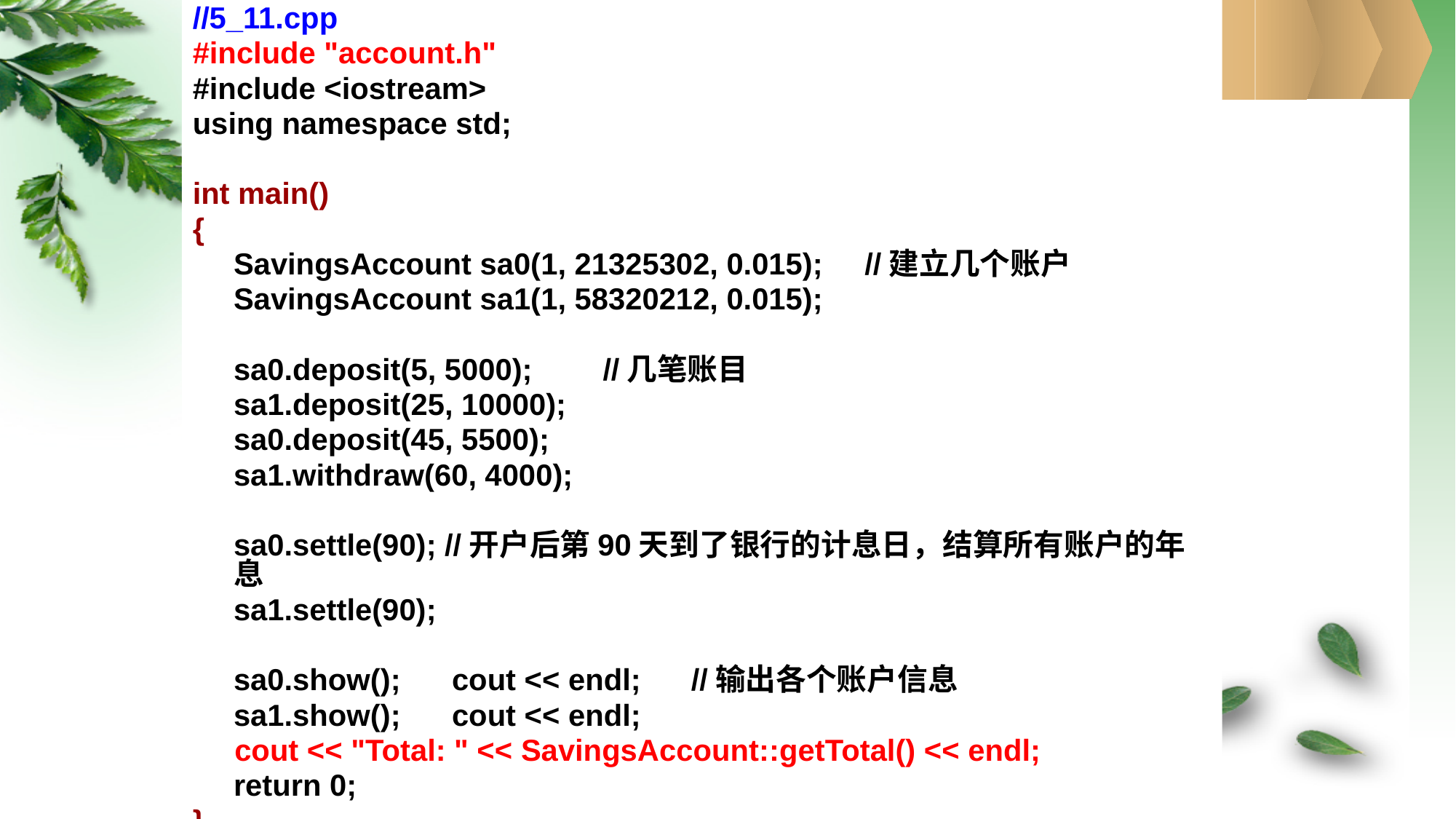

//5_11.cpp
#include "account.h"
#include <iostream>
using namespace std;

int main()
{
	SavingsAccount sa0(1, 21325302, 0.015);     //建立几个账户
	SavingsAccount sa1(1, 58320212, 0.015);

	sa0.deposit(5, 5000); 	     //几笔账目
	sa1.deposit(25, 10000);
	sa0.deposit(45, 5500);
	sa1.withdraw(60, 4000);

	sa0.settle(90); //开户后第90天到了银行的计息日，结算所有账户的年息
	sa1.settle(90);

	sa0.show();	cout << endl;      //输出各个账户信息
	sa1.show();	cout << endl;
     cout << "Total: " << SavingsAccount::getTotal() << endl;
	return 0;
}